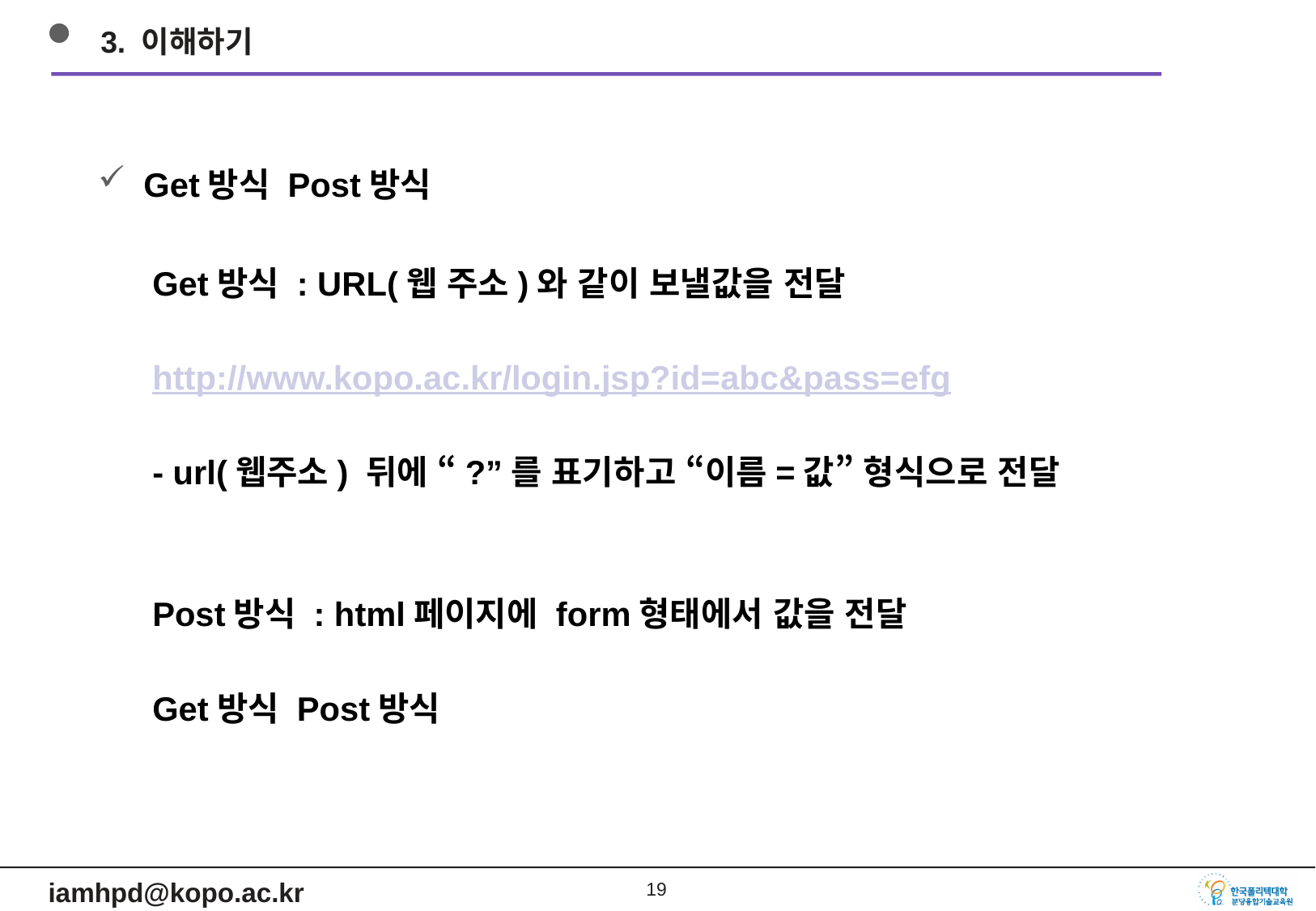

3. 이해하기
Get방식 Post방식
Get방식 : URL(웹 주소)와 같이 보낼값을 전달

http://www.kopo.ac.kr/login.jsp?id=abc&pass=efg

- url(웹주소) 뒤에 “?”를 표기하고 “이름=값” 형식으로 전달

Post방식 : html페이지에 form형태에서 값을 전달

Get방식 Post방식
19